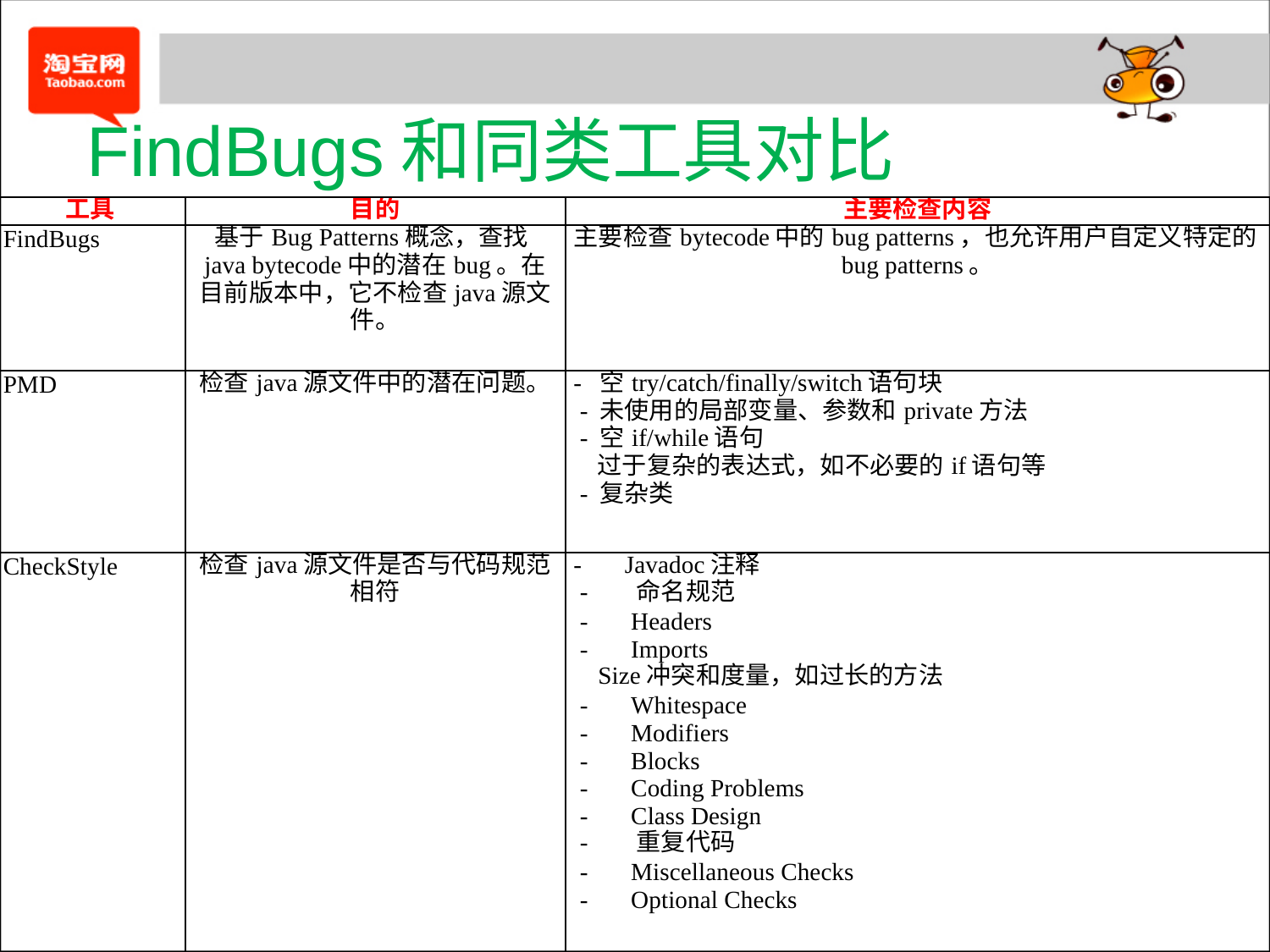

# FindBugs和同类工具对比
| 工具 | 目的 | 主要检查内容 |
| --- | --- | --- |
| FindBugs | 基于Bug Patterns概念，查找java bytecode中的潜在bug。在目前版本中，它不检查java源文件。 | 主要检查bytecode中的bug patterns，也允许用户自定义特定的bug patterns。 |
| PMD | 检查java源文件中的潜在问题。 | -  空try/catch/finally/switch语句块  - 未使用的局部变量、参数和private方法  - 空if/while语句    过于复杂的表达式，如不必要的if语句等  - 复杂类 |
| CheckStyle | 检查java源文件是否与代码规范相符 | -       Javadoc注释  -       命名规范  -       Headers  -       Imports     Size冲突和度量，如过长的方法  -       Whitespace  -       Modifiers  -       Blocks  -       Coding Problems  -       Class Design  -       重复代码  -       Miscellaneous Checks  -       Optional Checks |